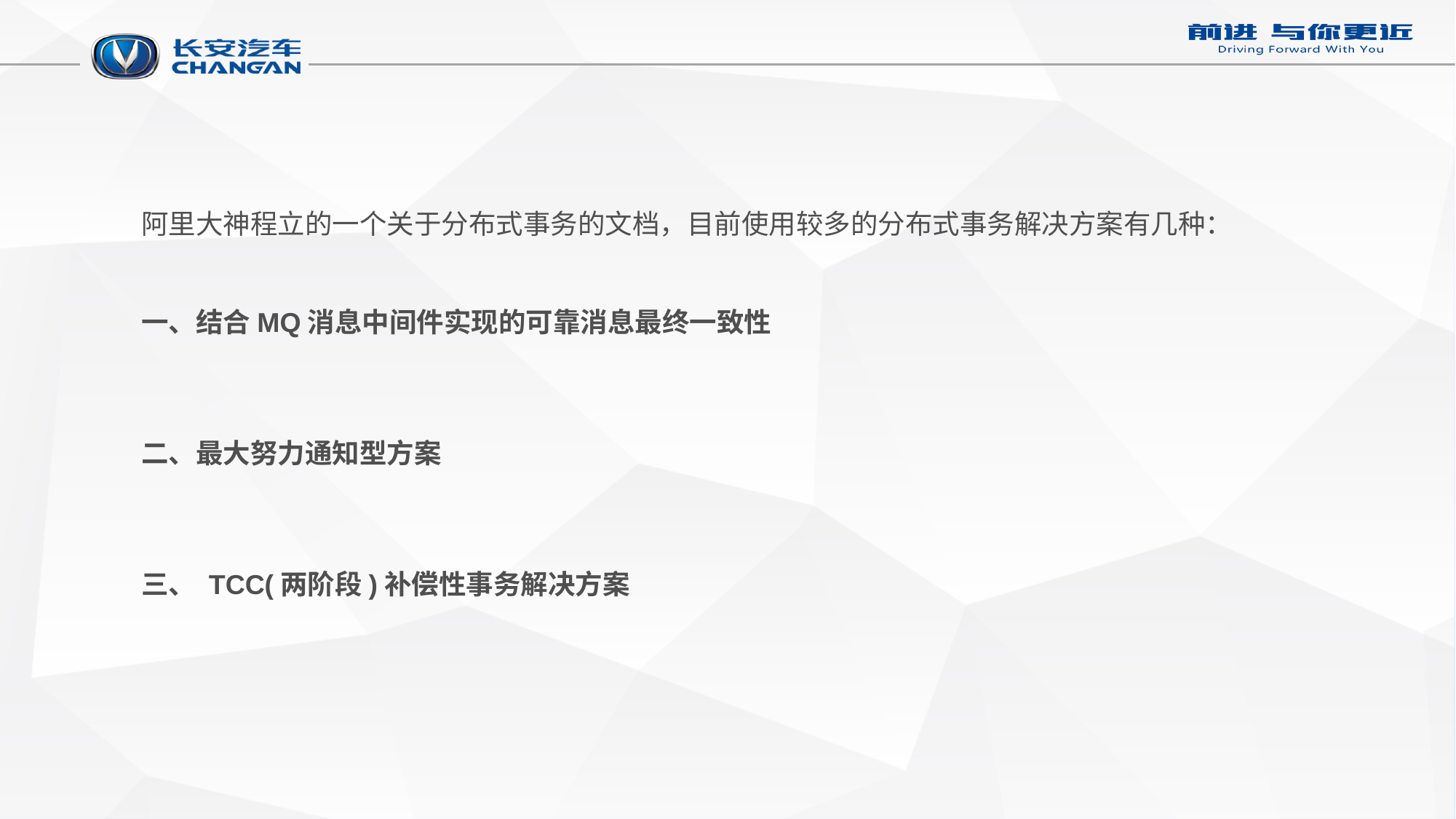

阿里大神程立的一个关于分布式事务的文档，目前使用较多的分布式事务解决方案有几种：

一、结合MQ消息中间件实现的可靠消息最终一致性

二、最大努力通知型方案

三、 TCC(两阶段)补偿性事务解决方案